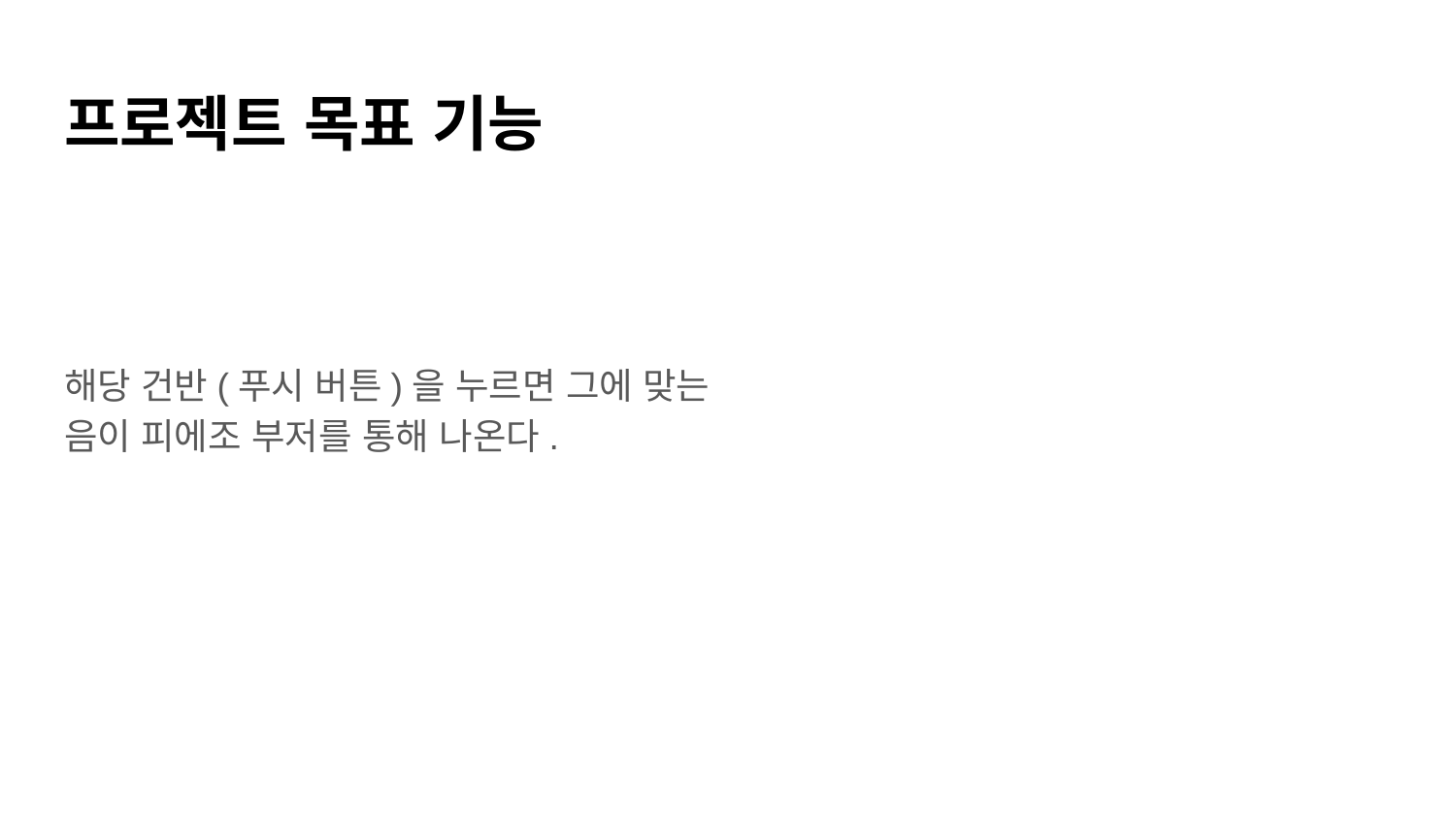

# 프로젝트 목표 기능

해당 건반(푸시 버튼)을 누르면 그에 맞는 음이 피에조 부저를 통해 나온다.